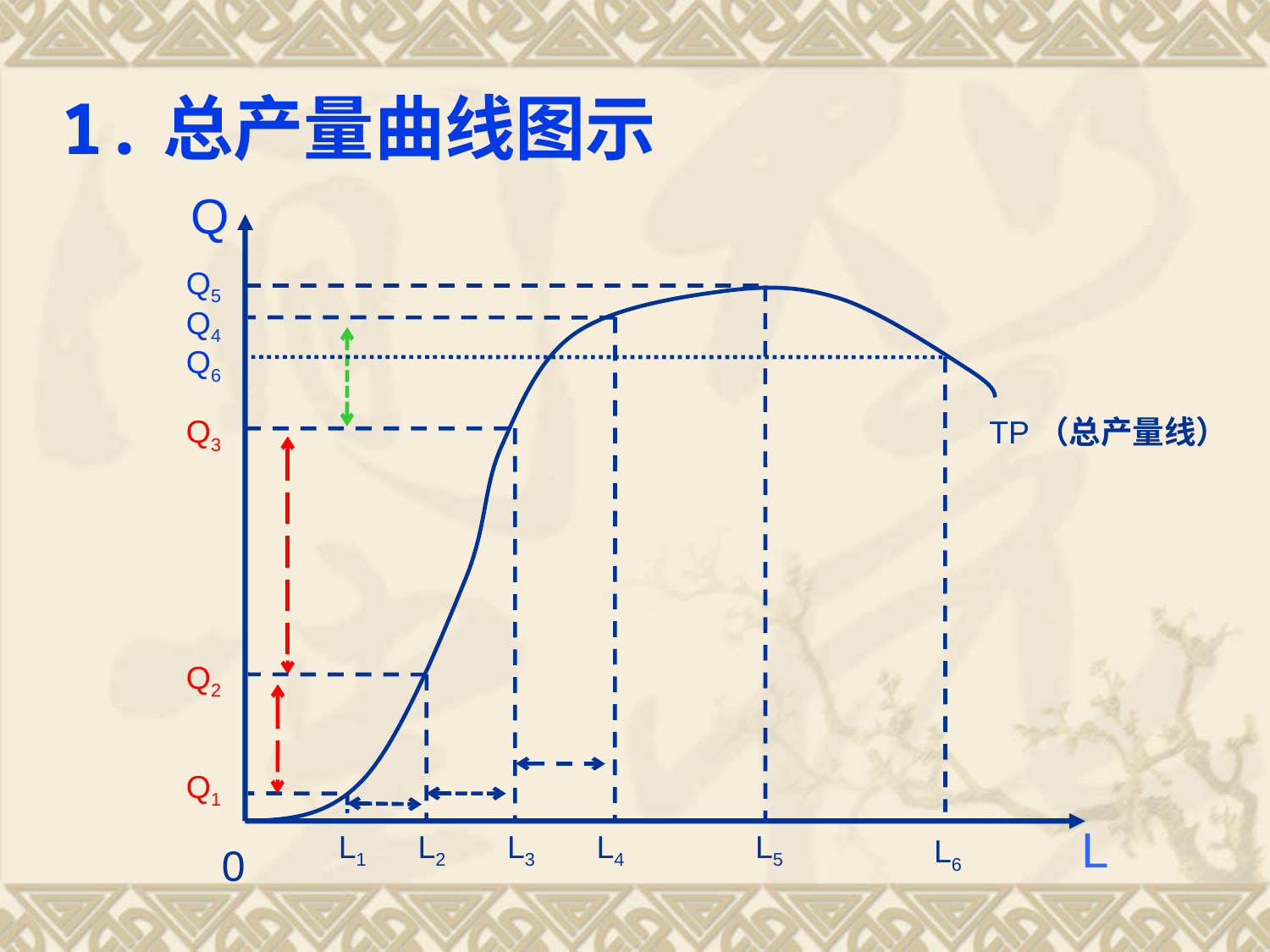

1.总产量曲线图示
Q

Q5

Q4
Q6

TP（总产量线）
Q3

Q2
Q1
L1
L2
L4
L5

L
L3
L6
0